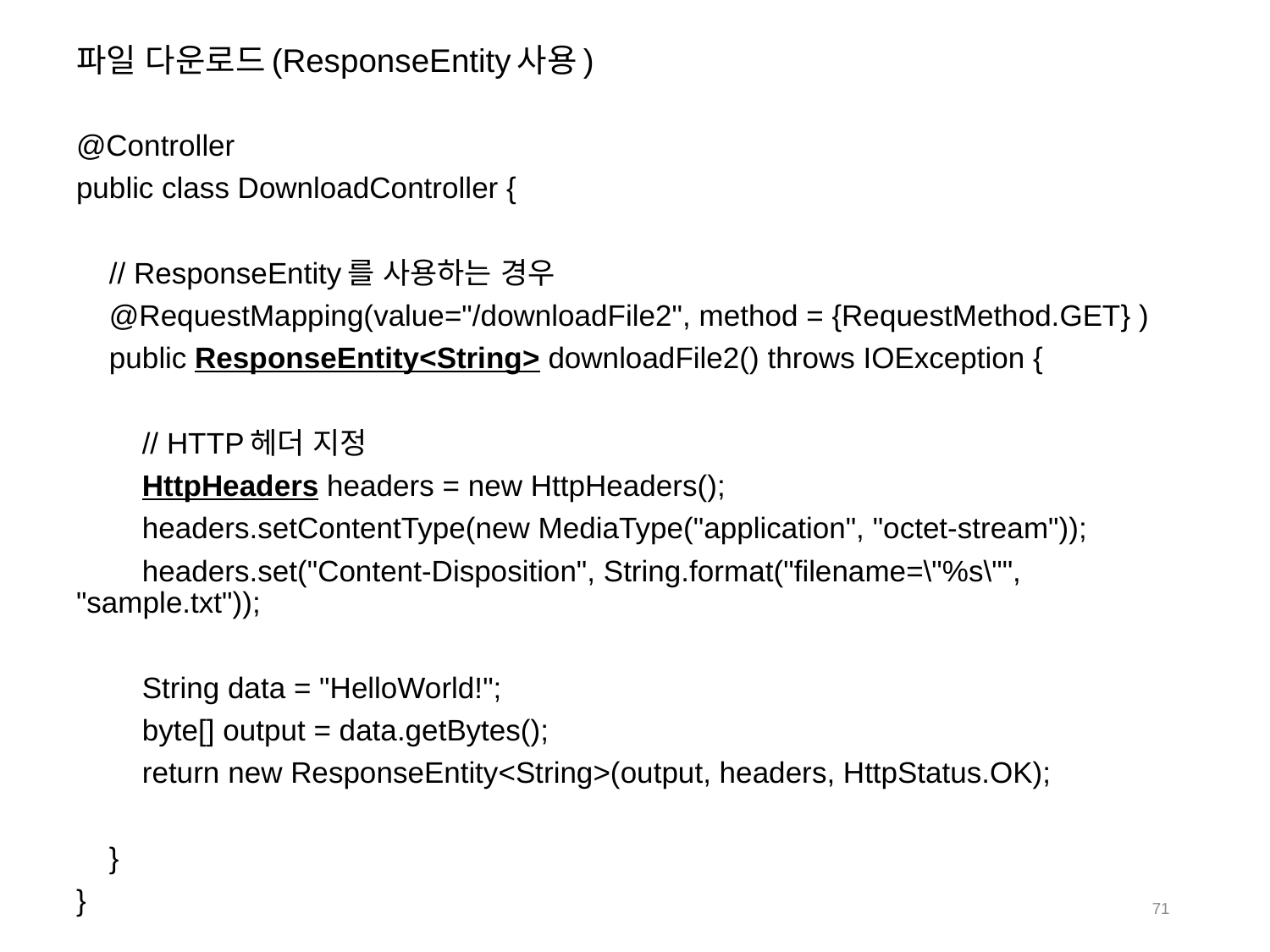

# 파일 다운로드(ResponseEntity사용)
@Controller
public class DownloadController {

    // ResponseEntity를 사용하는 경우
    @RequestMapping(value="/downloadFile2", method = {RequestMethod.GET} )
    public ResponseEntity<String> downloadFile2() throws IOException {

        // HTTP헤더 지정
        HttpHeaders headers = new HttpHeaders();
        headers.setContentType(new MediaType("application", "octet-stream"));
        headers.set("Content-Disposition", String.format("filename=\"%s\"", "sample.txt"));

        String data = "HelloWorld!";
        byte[] output = data.getBytes();
        return new ResponseEntity<String>(output, headers, HttpStatus.OK);

    }
}

71